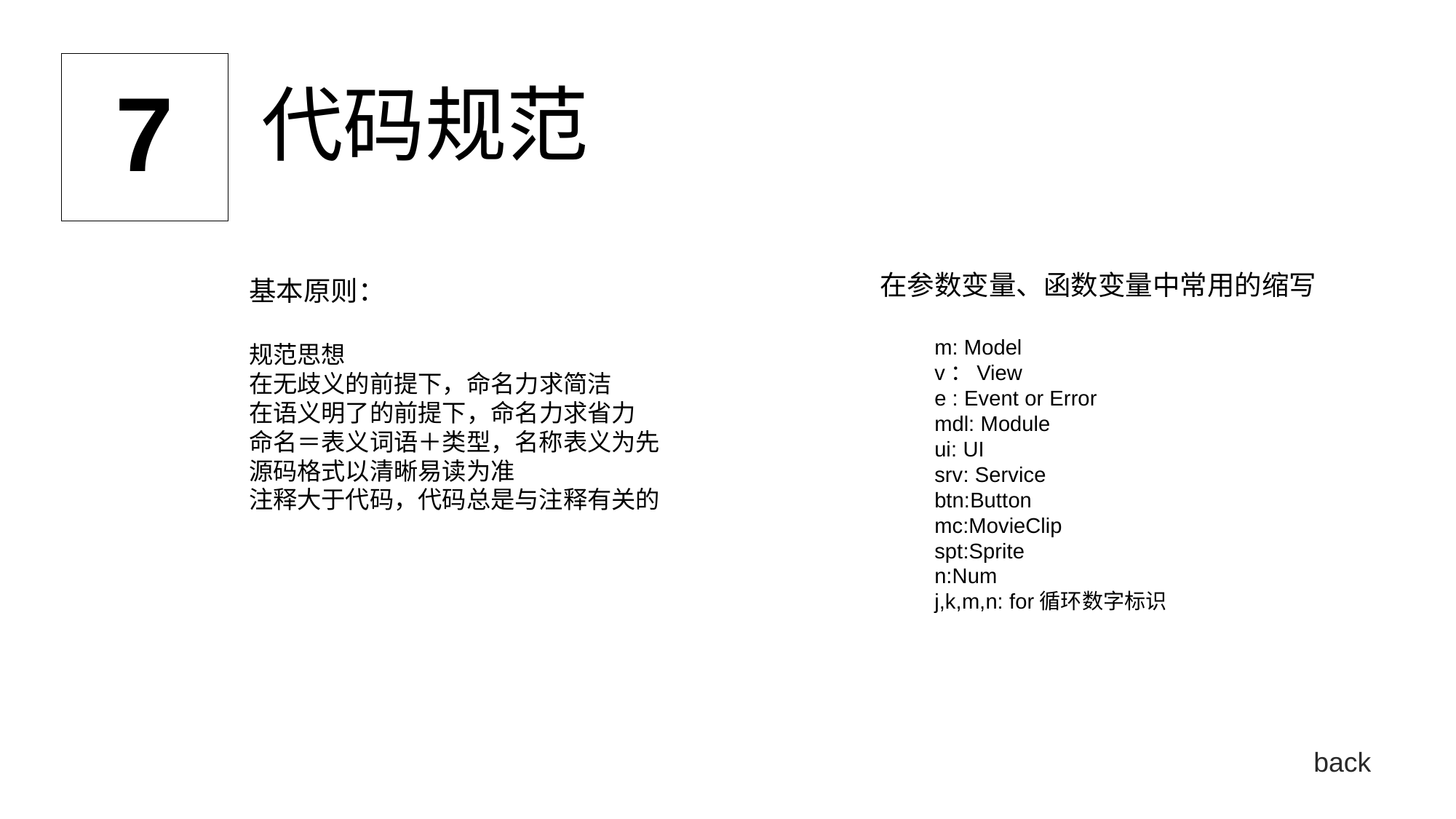

7
代码规范

在参数变量、函数变量中常用的缩写

m: Model
v：View
e : Event or Error
mdl: Module
ui: UI
srv: Service
btn:Button
mc:MovieClip
spt:Sprite
n:Num
j,k,m,n: for循环数字标识
基本原则：

规范思想
在无歧义的前提下，命名力求简洁
在语义明了的前提下，命名力求省力
命名＝表义词语＋类型，名称表义为先
源码格式以清晰易读为准
注释大于代码，代码总是与注释有关的

back